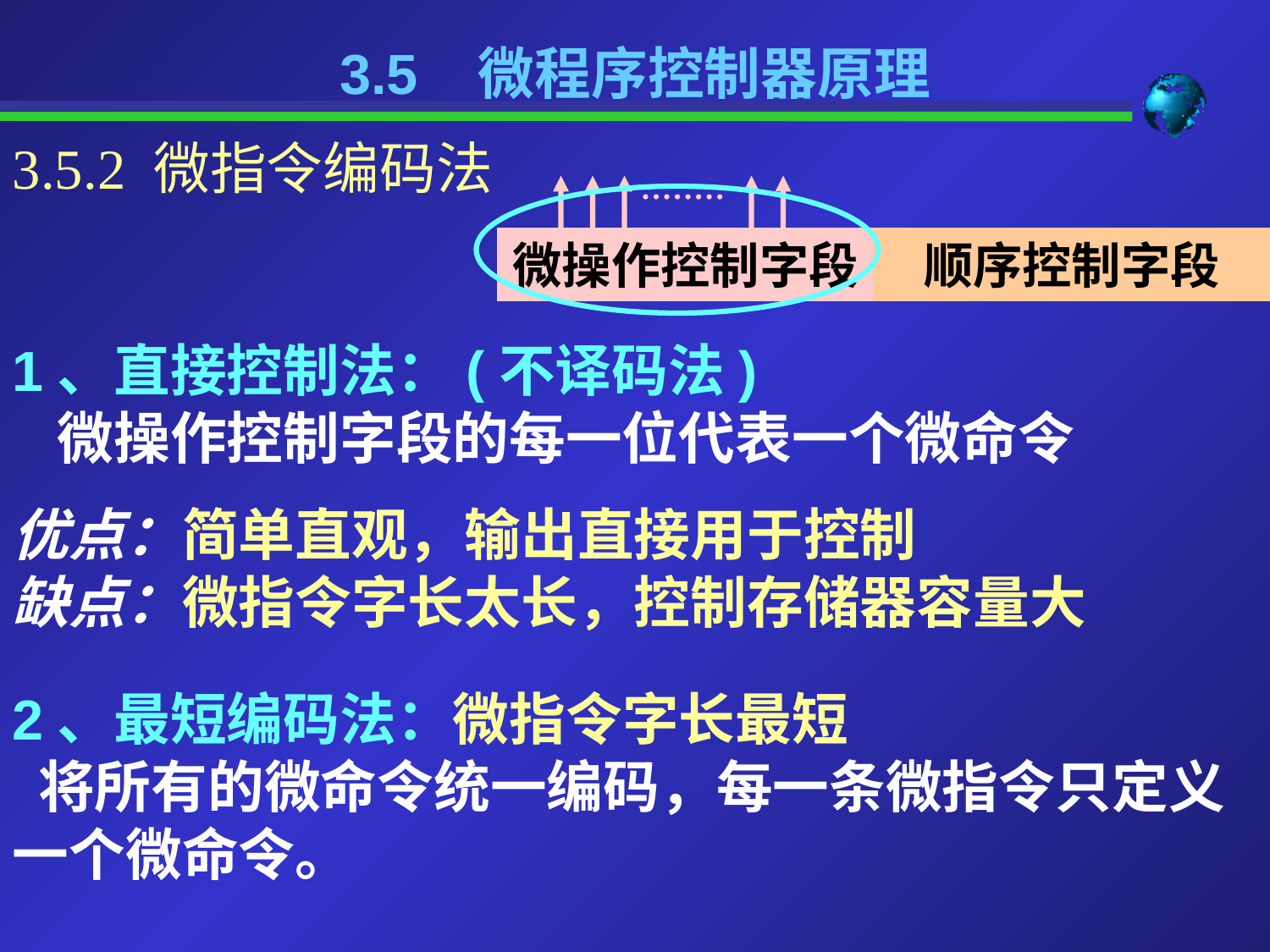

3.5   微程序控制器原理
3.5.2 微指令编码法

微操作控制字段
顺序控制字段
1、直接控制法：(不译码法)
  微操作控制字段的每一位代表一个微命令
优点：简单直观，输出直接用于控制
缺点：微指令字长太长，控制存储器容量大
2、最短编码法：微指令字长最短
  将所有的微命令统一编码，每一条微指令只定义一个微命令。
73